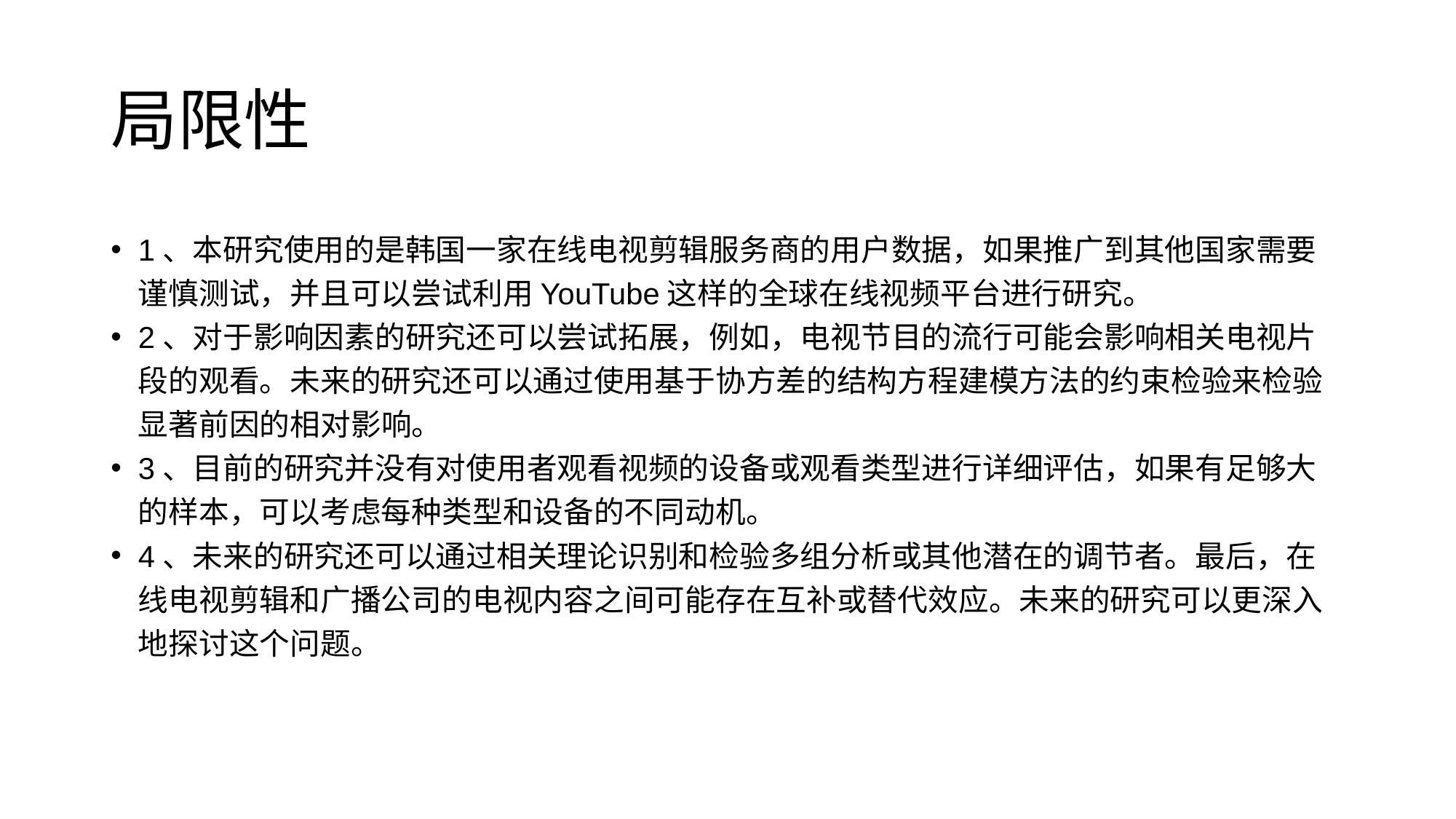

# 局限性
1、本研究使用的是韩国一家在线电视剪辑服务商的用户数据，如果推广到其他国家需要谨慎测试，并且可以尝试利用YouTube这样的全球在线视频平台进行研究。
2、对于影响因素的研究还可以尝试拓展，例如，电视节目的流行可能会影响相关电视片段的观看。未来的研究还可以通过使用基于协方差的结构方程建模方法的约束检验来检验显著前因的相对影响。
3、目前的研究并没有对使用者观看视频的设备或观看类型进行详细评估，如果有足够大的样本，可以考虑每种类型和设备的不同动机。
4、未来的研究还可以通过相关理论识别和检验多组分析或其他潜在的调节者。最后，在线电视剪辑和广播公司的电视内容之间可能存在互补或替代效应。未来的研究可以更深入地探讨这个问题。